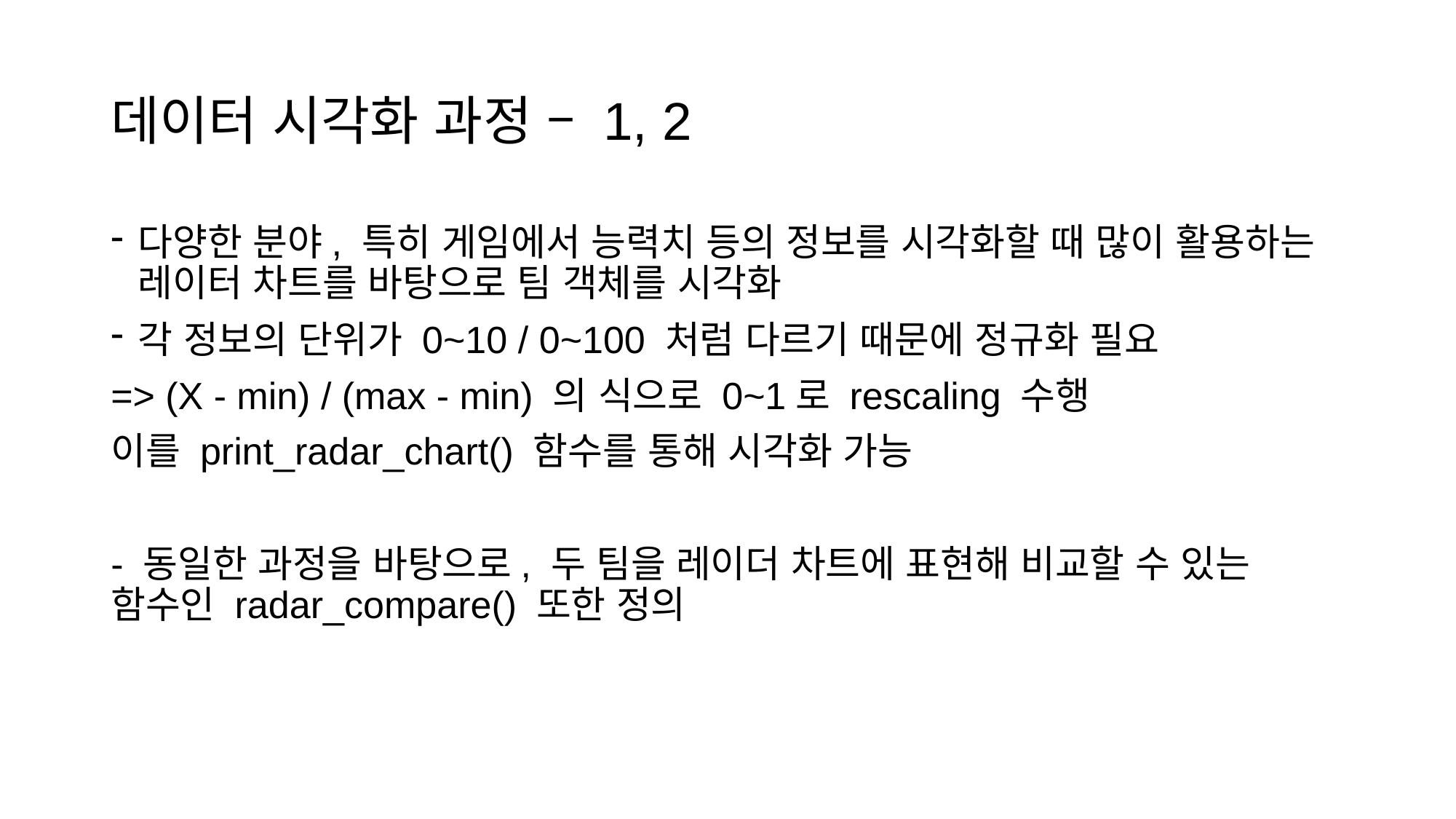

# 데이터 시각화 과정 – 1, 2
다양한 분야, 특히 게임에서 능력치 등의 정보를 시각화할 때 많이 활용하는 레이터 차트를 바탕으로 팀 객체를 시각화
각 정보의 단위가 0~10 / 0~100 처럼 다르기 때문에 정규화 필요
=> (X - min) / (max - min) 의 식으로 0~1로 rescaling 수행
이를 print_radar_chart() 함수를 통해 시각화 가능

- 동일한 과정을 바탕으로, 두 팀을 레이더 차트에 표현해 비교할 수 있는 함수인 radar_compare() 또한 정의